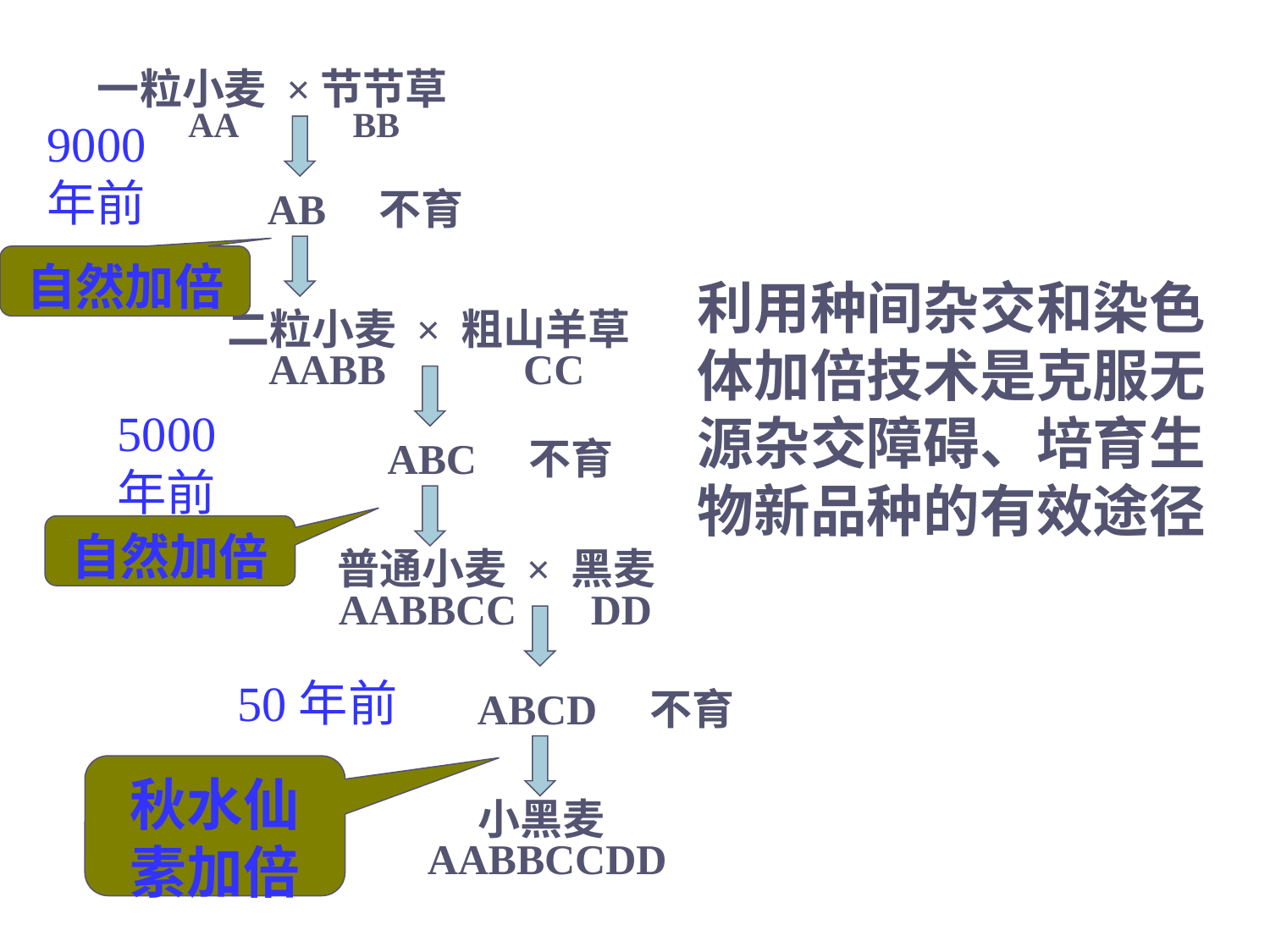

一粒小麦 ×节节草

AA             BB
9000年前

AB    不育

自然加倍
利用种间杂交和染色体加倍技术是克服无源杂交障碍、培育生物新品种的有效途径
二粒小麦 × 粗山羊草
 AABB             CC

5000年前
ABC    不育

自然加倍
普通小麦 × 黑麦
AABBCC       DD

50年前
ABCD    不育

秋水仙素加倍
小黑麦
AABBCCDD